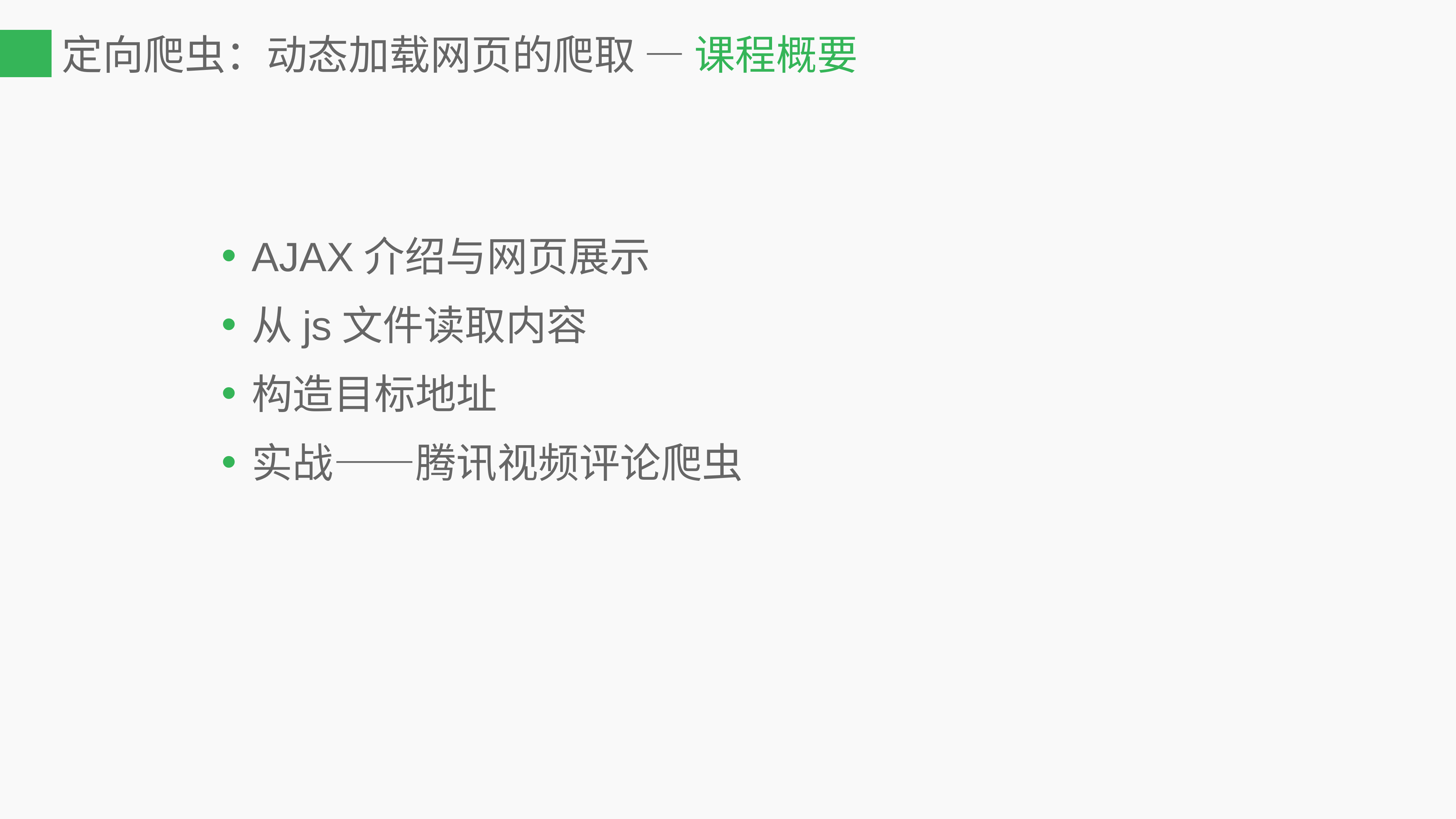

# 定向爬虫：动态加载网页的爬取 — 课程概要
AJAX介绍与网页展示
从js文件读取内容
构造目标地址
实战——腾讯视频评论爬虫